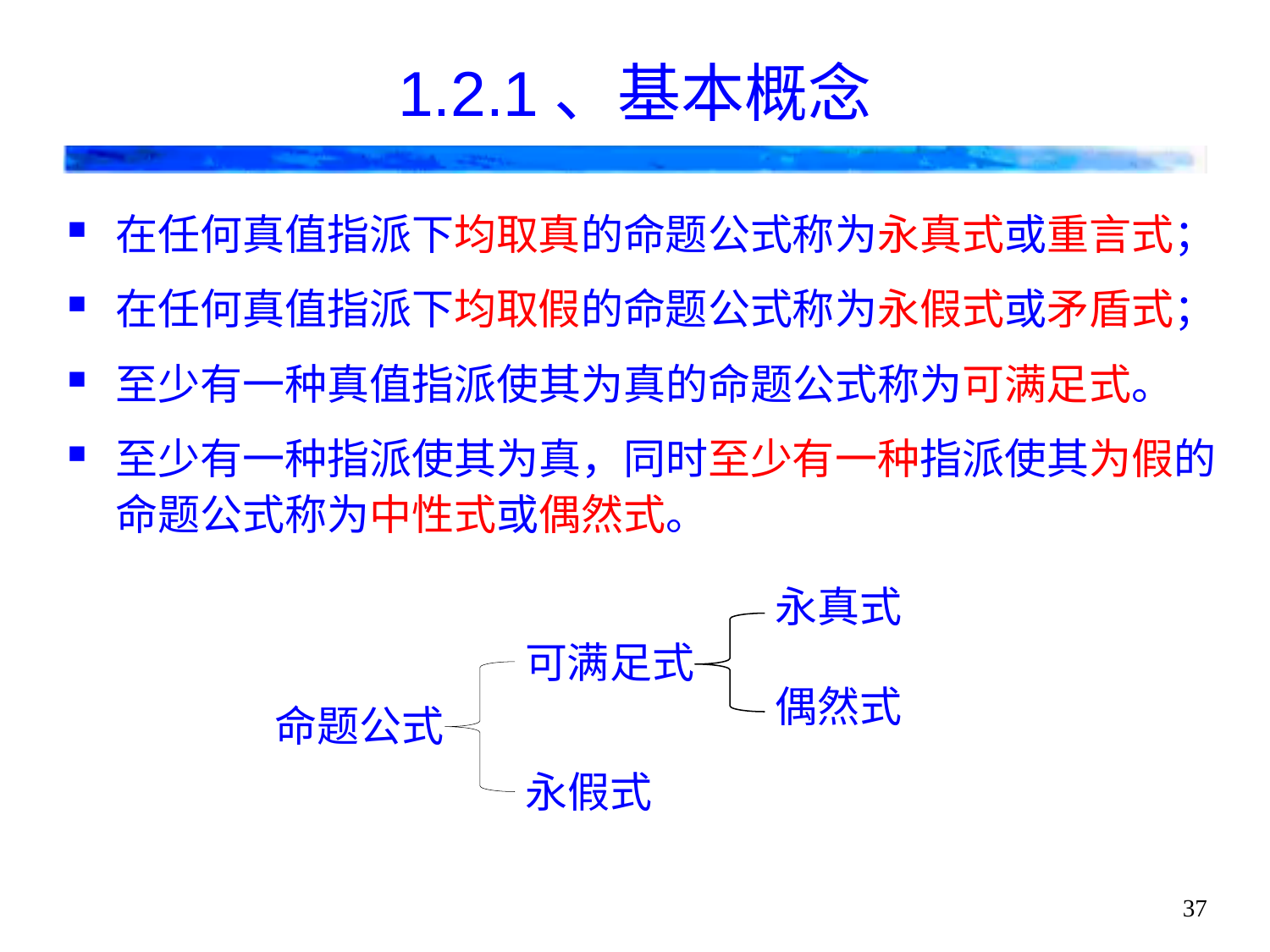

# 1.2.1、基本概念
在任何真值指派下均取真的命题公式称为永真式或重言式；
在任何真值指派下均取假的命题公式称为永假式或矛盾式；
至少有一种真值指派使其为真的命题公式称为可满足式。
至少有一种指派使其为真，同时至少有一种指派使其为假的命题公式称为中性式或偶然式。
永真式

可满足式

偶然式
命题公式
永假式
37